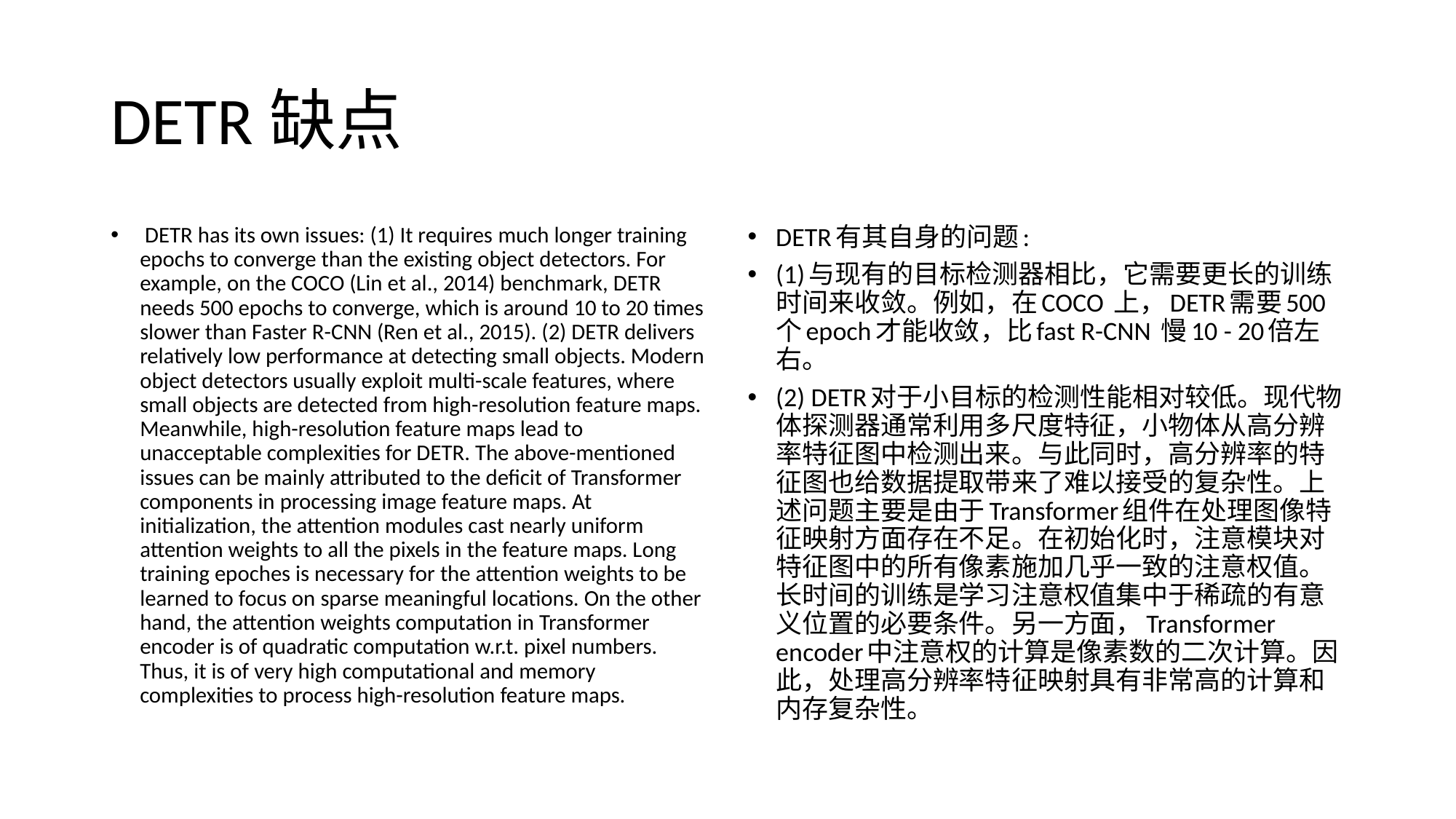

# DETR缺点
 DETR has its own issues: (1) It requires much longer training epochs to converge than the existing object detectors. For example, on the COCO (Lin et al., 2014) benchmark, DETR needs 500 epochs to converge, which is around 10 to 20 times slower than Faster R-CNN (Ren et al., 2015). (2) DETR delivers relatively low performance at detecting small objects. Modern object detectors usually exploit multi-scale features, where small objects are detected from high-resolution feature maps. Meanwhile, high-resolution feature maps lead to unacceptable complexities for DETR. The above-mentioned issues can be mainly attributed to the deficit of Transformer components in processing image feature maps. At initialization, the attention modules cast nearly uniform attention weights to all the pixels in the feature maps. Long training epoches is necessary for the attention weights to be learned to focus on sparse meaningful locations. On the other hand, the attention weights computation in Transformer encoder is of quadratic computation w.r.t. pixel numbers. Thus, it is of very high computational and memory complexities to process high-resolution feature maps.
DETR有其自身的问题:
(1)与现有的目标检测器相比，它需要更长的训练时间来收敛。例如，在COCO 上，DETR需要500个epoch才能收敛，比fast R-CNN 慢10 - 20倍左右。
(2) DETR对于小目标的检测性能相对较低。现代物体探测器通常利用多尺度特征，小物体从高分辨率特征图中检测出来。与此同时，高分辨率的特征图也给数据提取带来了难以接受的复杂性。上述问题主要是由于Transformer组件在处理图像特征映射方面存在不足。在初始化时，注意模块对特征图中的所有像素施加几乎一致的注意权值。长时间的训练是学习注意权值集中于稀疏的有意义位置的必要条件。另一方面，Transformer encoder中注意权的计算是像素数的二次计算。因此，处理高分辨率特征映射具有非常高的计算和内存复杂性。